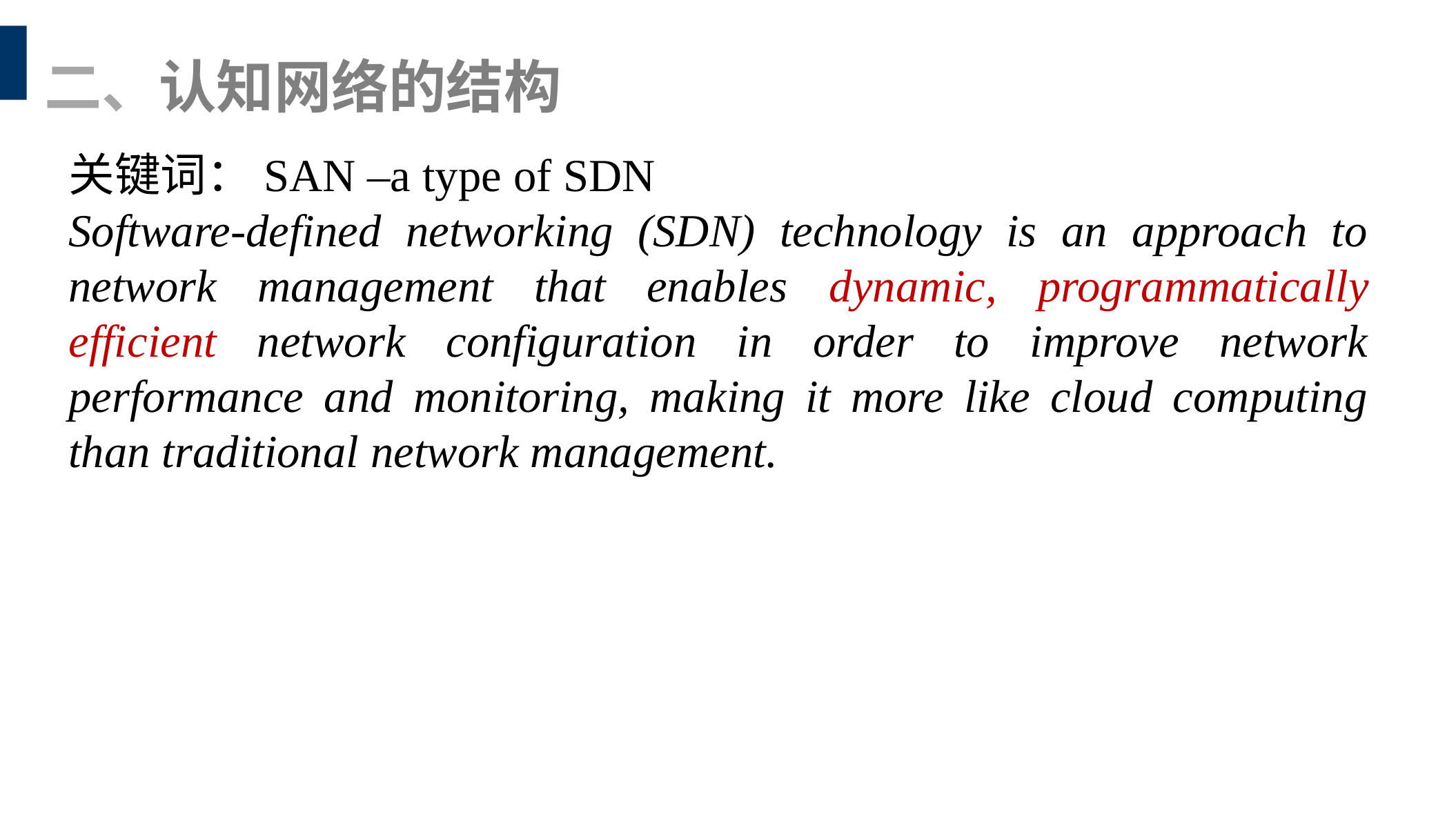

二、认知网络的结构
关键词：SAN –a type of SDN
Software-defined networking (SDN) technology is an approach to network management that enables dynamic, programmatically efficient network configuration in order to improve network performance and monitoring, making it more like cloud computing than traditional network management.